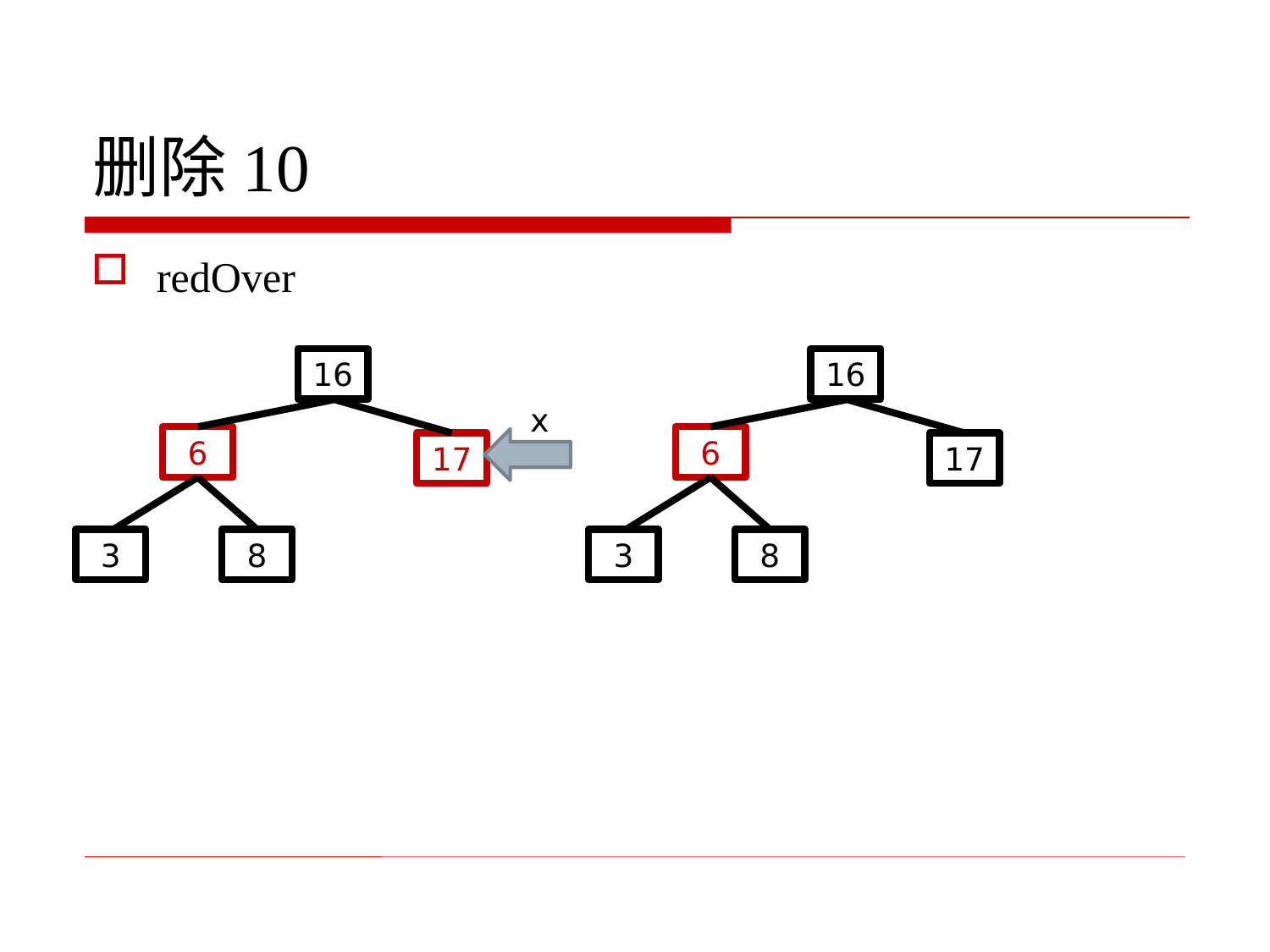

# 删除10
redOver

16
6
17
3
8
16
6
17
3
8
x